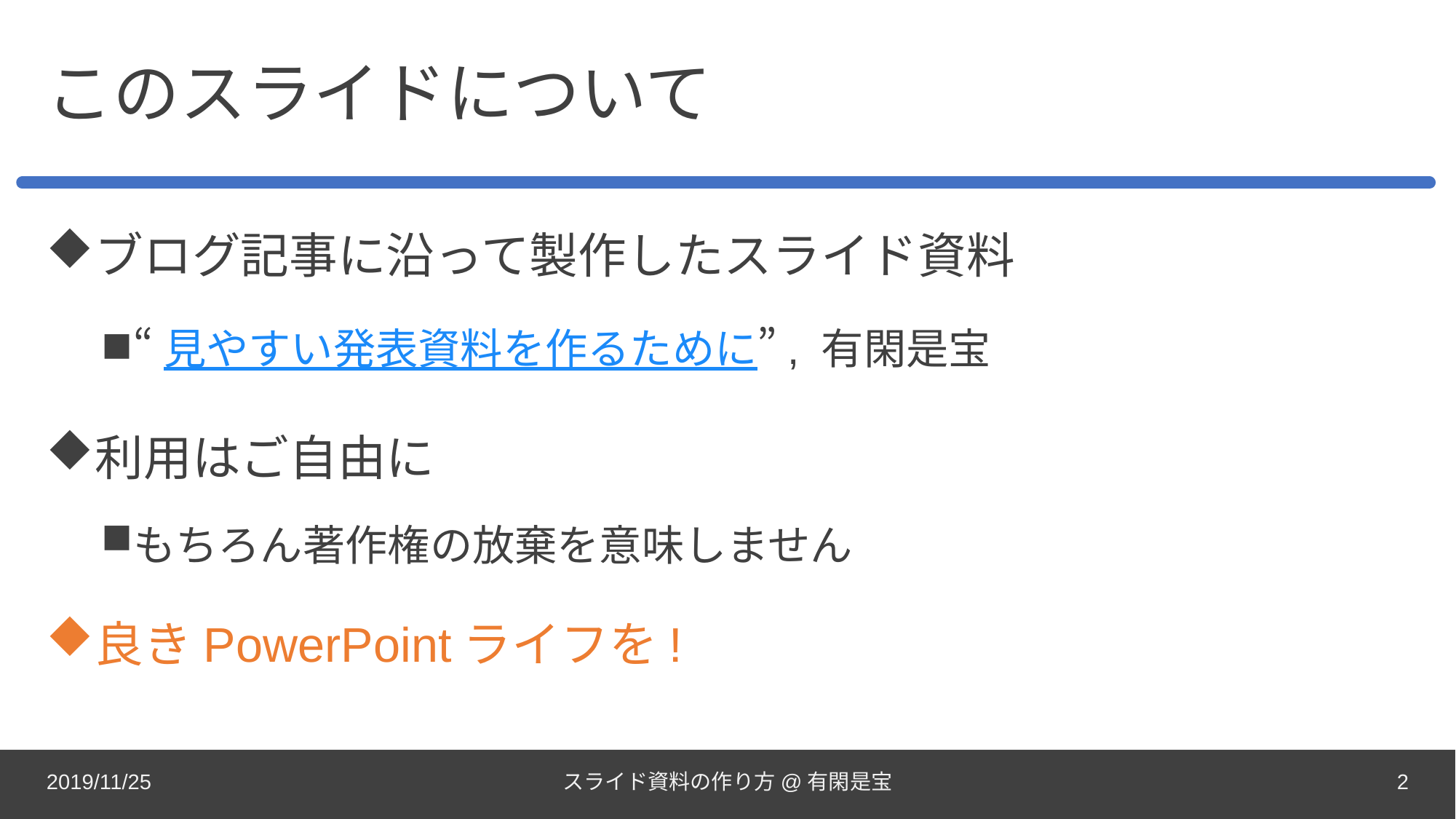

# このスライドについて
ブログ記事に沿って製作したスライド資料
“見やすい発表資料を作るために”, 有閑是宝
利用はご自由に
もちろん著作権の放棄を意味しません
良きPowerPointライフを!
2019/11/25
スライド資料の作り方@有閑是宝
2